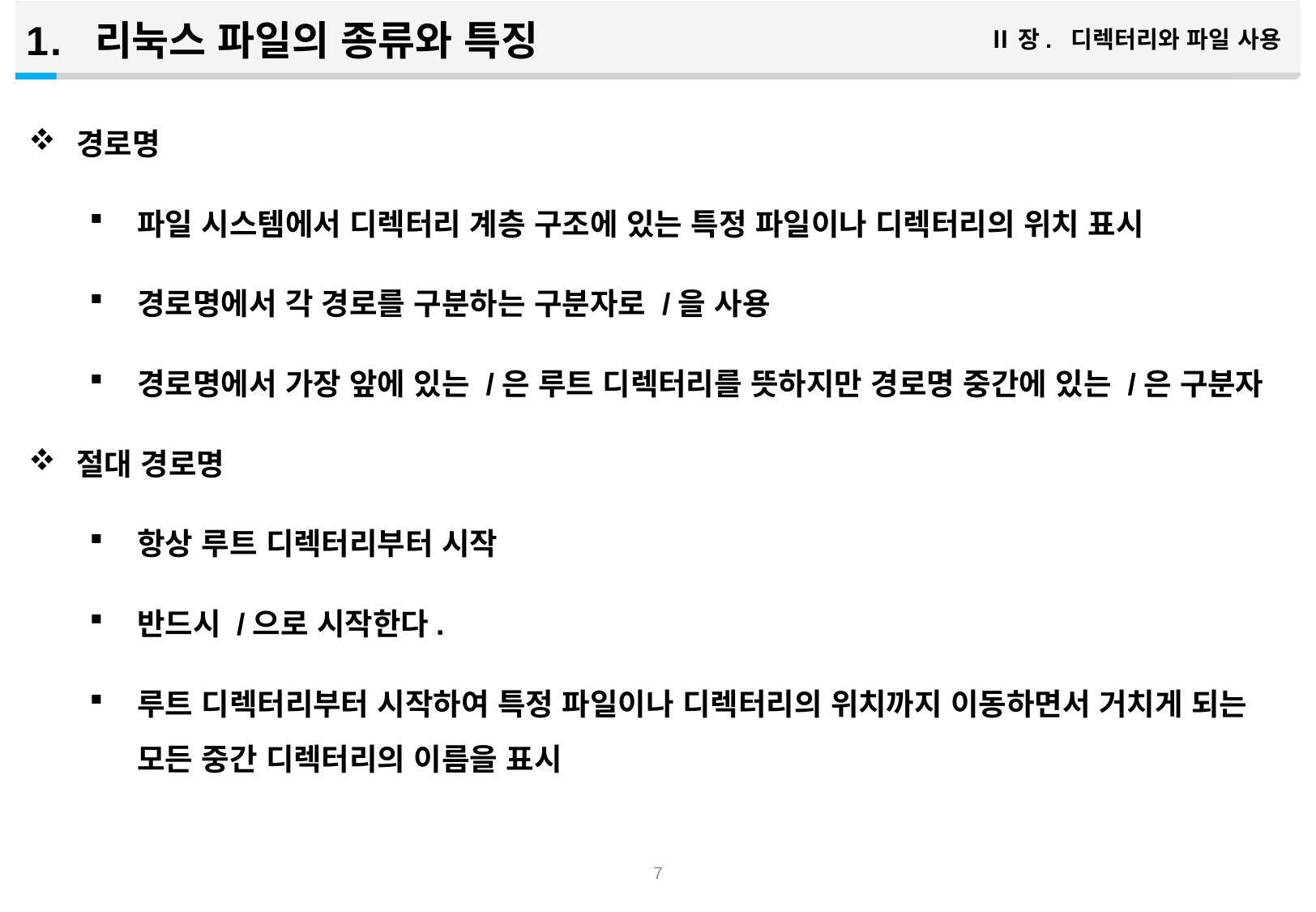

리눅스 파일의 종류와 특징
Ⅱ장.  디렉터리와 파일 사용
경로명
파일 시스템에서 디렉터리 계층 구조에 있는 특정 파일이나 디렉터리의 위치 표시
경로명에서 각 경로를 구분하는 구분자로 /을 사용
경로명에서 가장 앞에 있는 /은 루트 디렉터리를 뜻하지만 경로명 중간에 있는 /은 구분자
절대 경로명
항상 루트 디렉터리부터 시작
반드시 /으로 시작한다.
루트 디렉터리부터 시작하여 특정 파일이나 디렉터리의 위치까지 이동하면서 거치게 되는 모든 중간 디렉터리의 이름을 표시
7